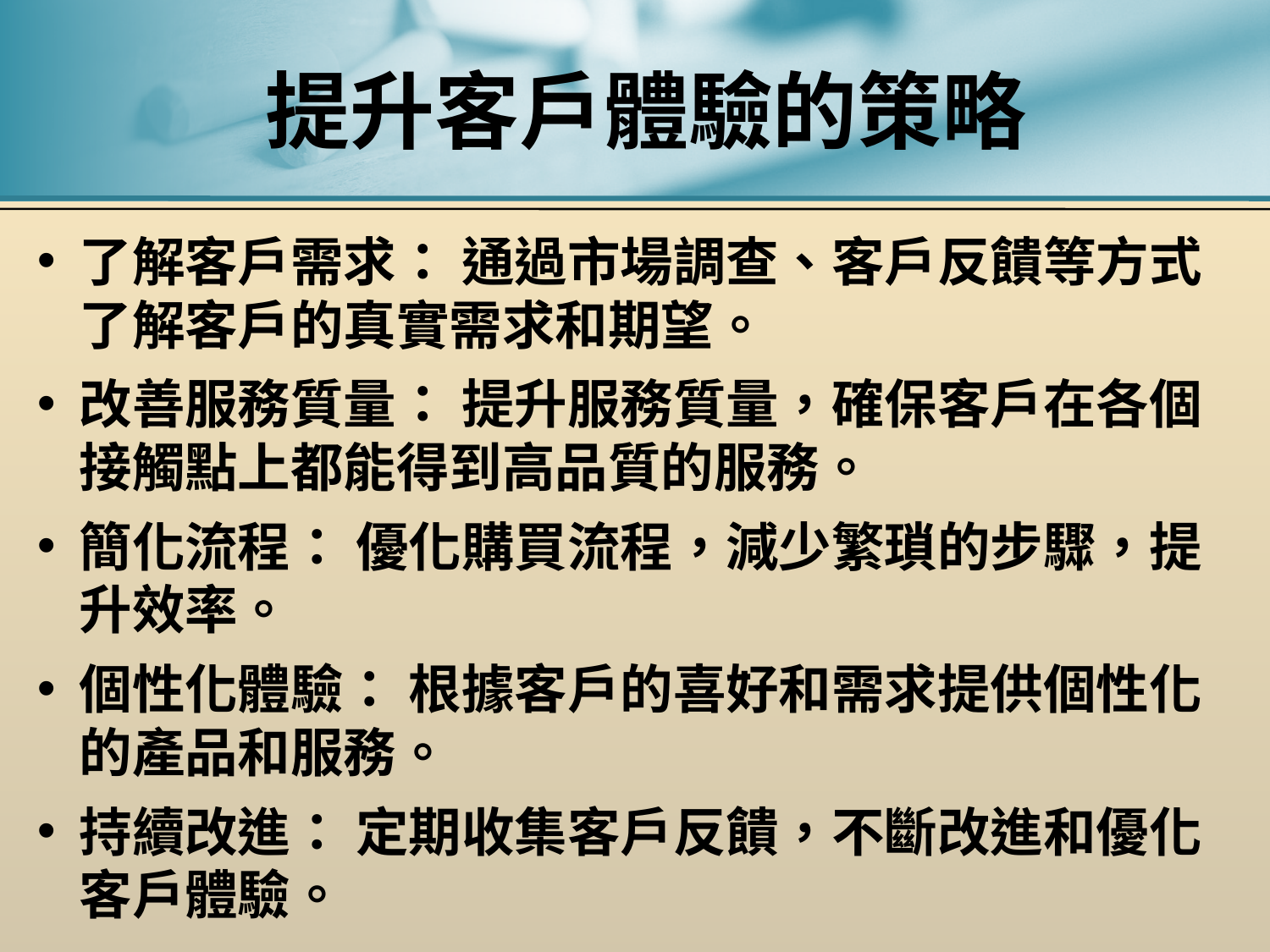

# 提升客戶體驗的策略
了解客戶需求： 通過市場調查、客戶反饋等方式了解客戶的真實需求和期望。
改善服務質量： 提升服務質量，確保客戶在各個接觸點上都能得到高品質的服務。
簡化流程： 優化購買流程，減少繁瑣的步驟，提升效率。
個性化體驗： 根據客戶的喜好和需求提供個性化的產品和服務。
持續改進： 定期收集客戶反饋，不斷改進和優化客戶體驗。